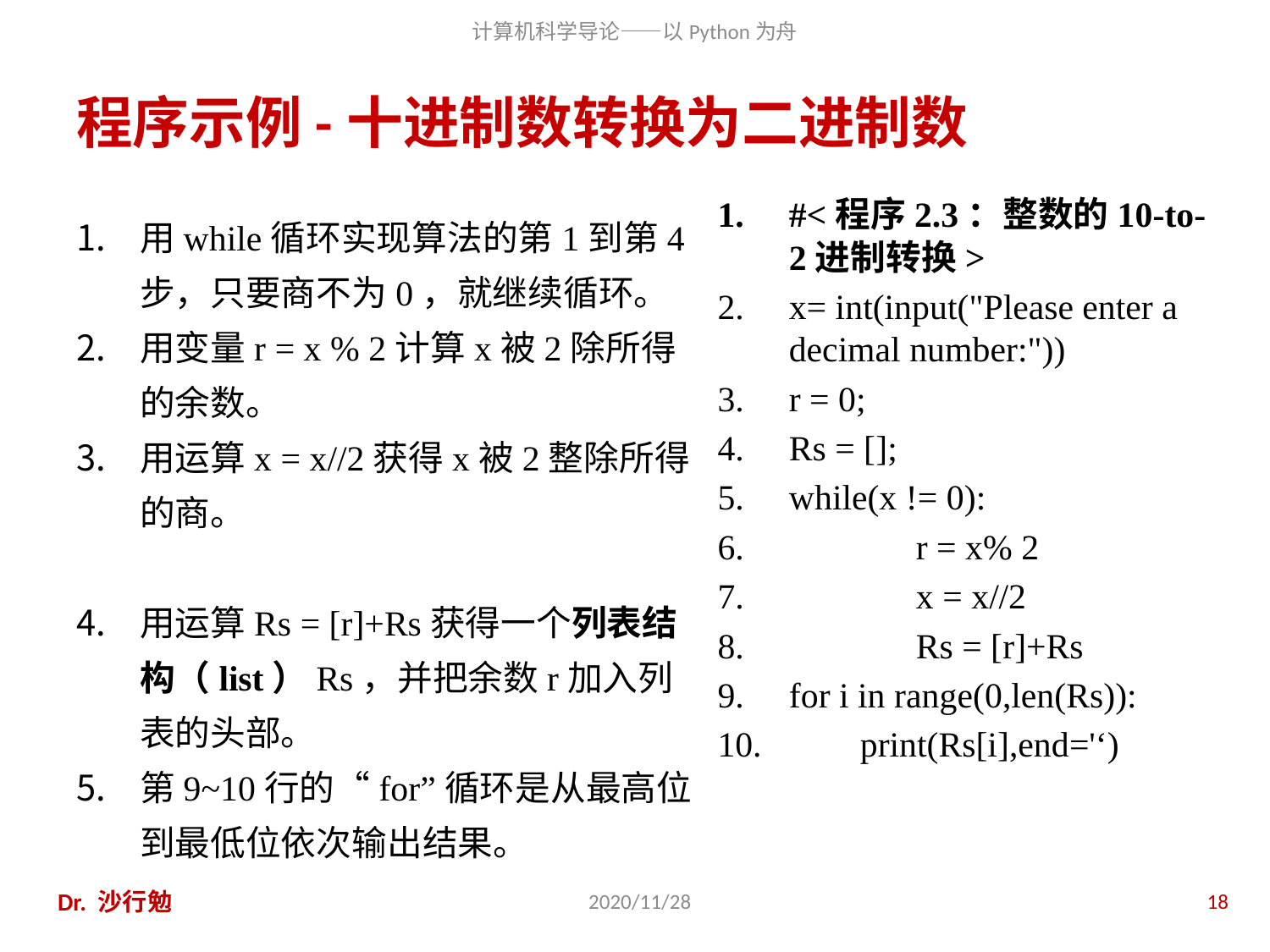

# 程序示例-十进制数转换为二进制数
#<程序2.3：整数的10-to-2进制转换>
x= int(input("Please enter a decimal number:"))
r = 0;
Rs = [];
while(x != 0):
	r = x% 2
	x = x//2
	Rs = [r]+Rs
for i in range(0,len(Rs)):
        print(Rs[i],end='‘)
用while循环实现算法的第1到第4步，只要商不为0，就继续循环。
用变量r = x % 2计算x被2除所得的余数。
用运算x = x//2获得x被2整除所得的商。

用运算Rs = [r]+Rs获得一个列表结构（list）Rs，并把余数r加入列表的头部。
第9~10行的“for”循环是从最高位到最低位依次输出结果。

Dr. 沙行勉
2020/11/28
18